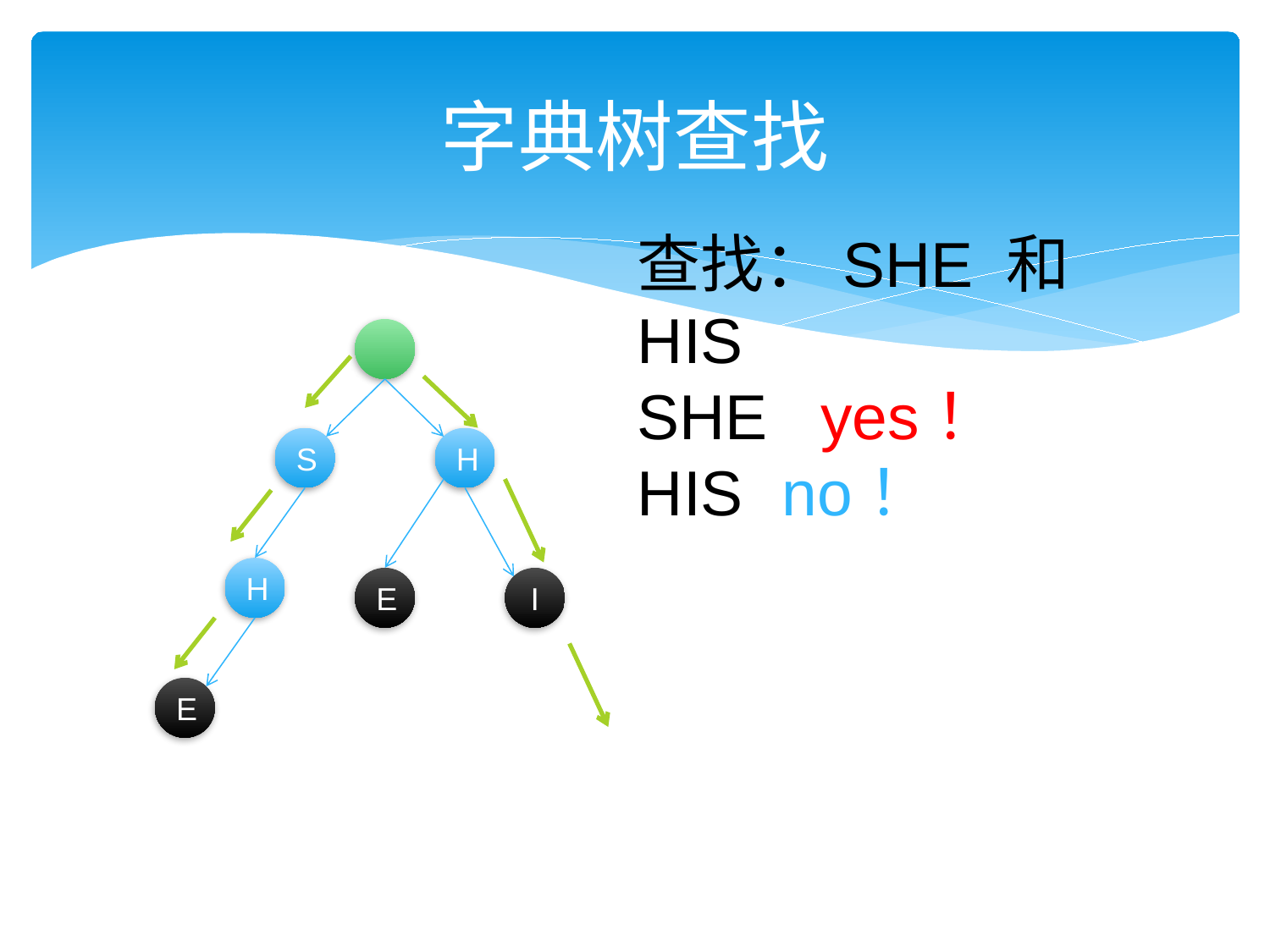

# 字典树查找
查找：SHE 和 HIS
SHE   yes！
HIS	 no！

S
H
H
E
I
E